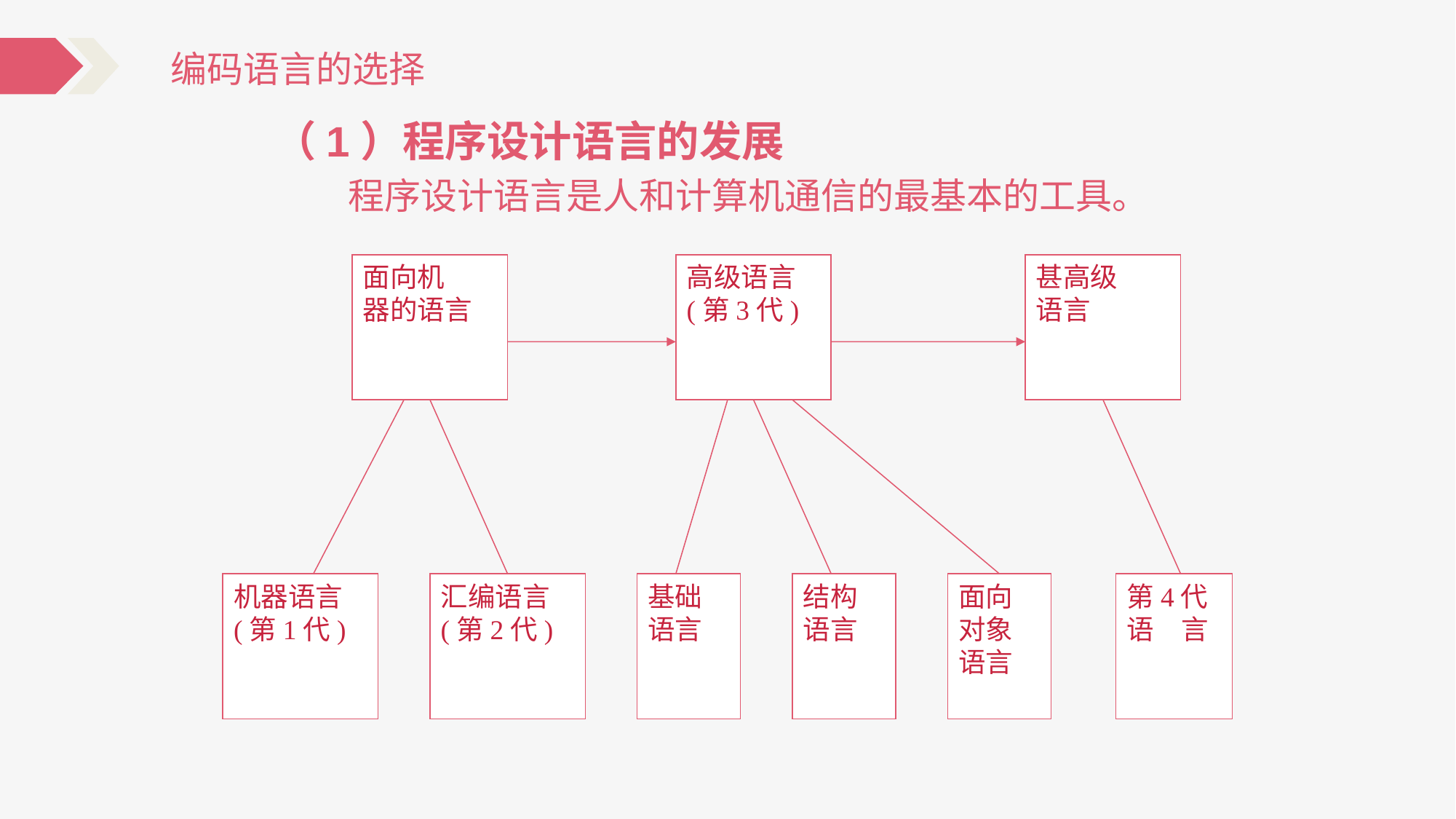

编码语言的选择
（1）程序设计语言的发展
        程序设计语言是人和计算机通信的最基本的工具。
面向机
器的语言
高级语言
(第3代)
甚高级
语言

机器语言
(第1代)
汇编语言
(第2代)
基础
语言
结构
语言
面向
对象
语言
第4代
语　言